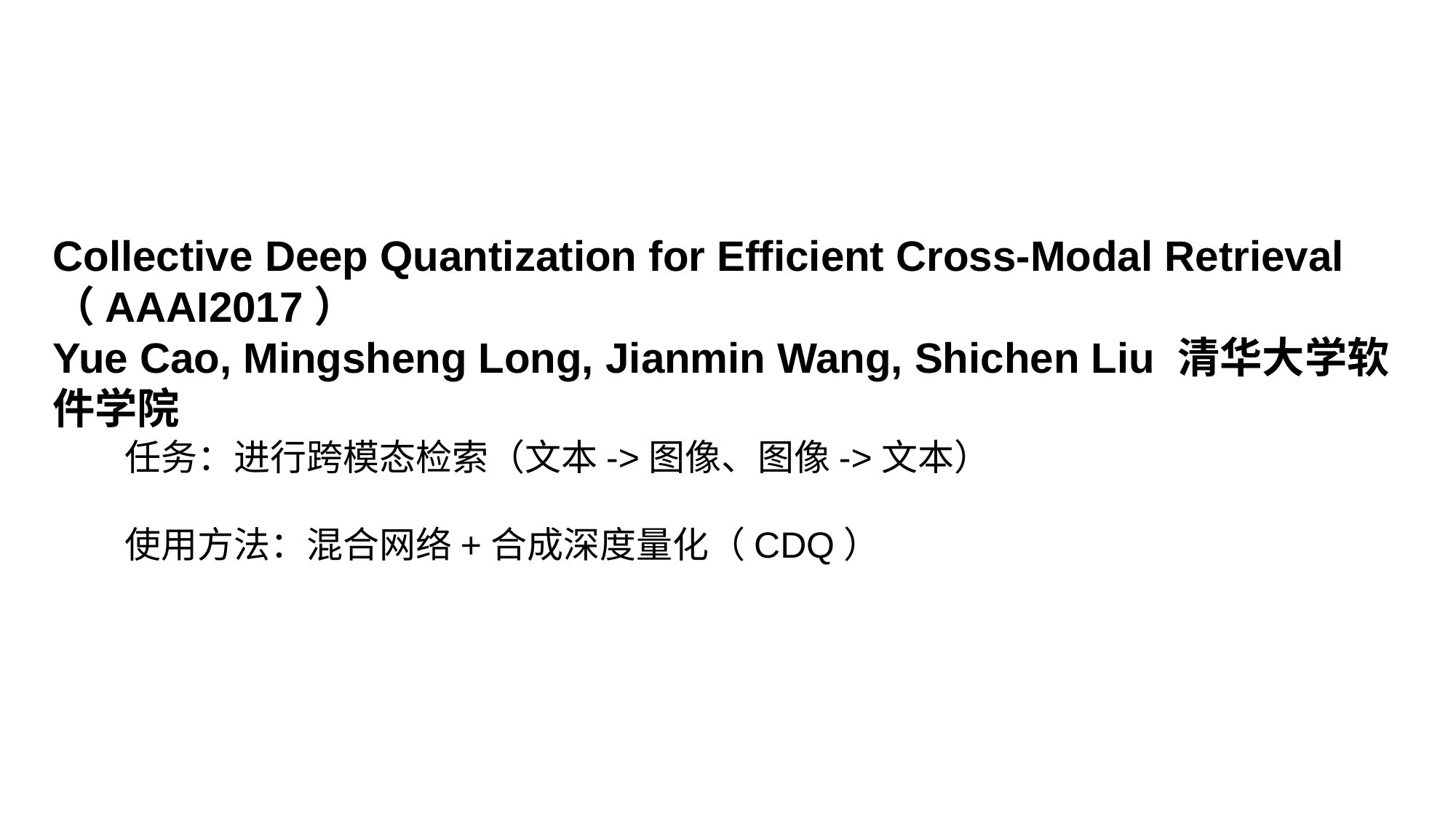

Collective Deep Quantization for Efficient Cross-Modal Retrieval（AAAI2017）
Yue Cao, Mingsheng Long, Jianmin Wang, Shichen Liu 清华大学软件学院
任务：进行跨模态检索（文本->图像、图像->文本）

使用方法：混合网络+合成深度量化（CDQ）